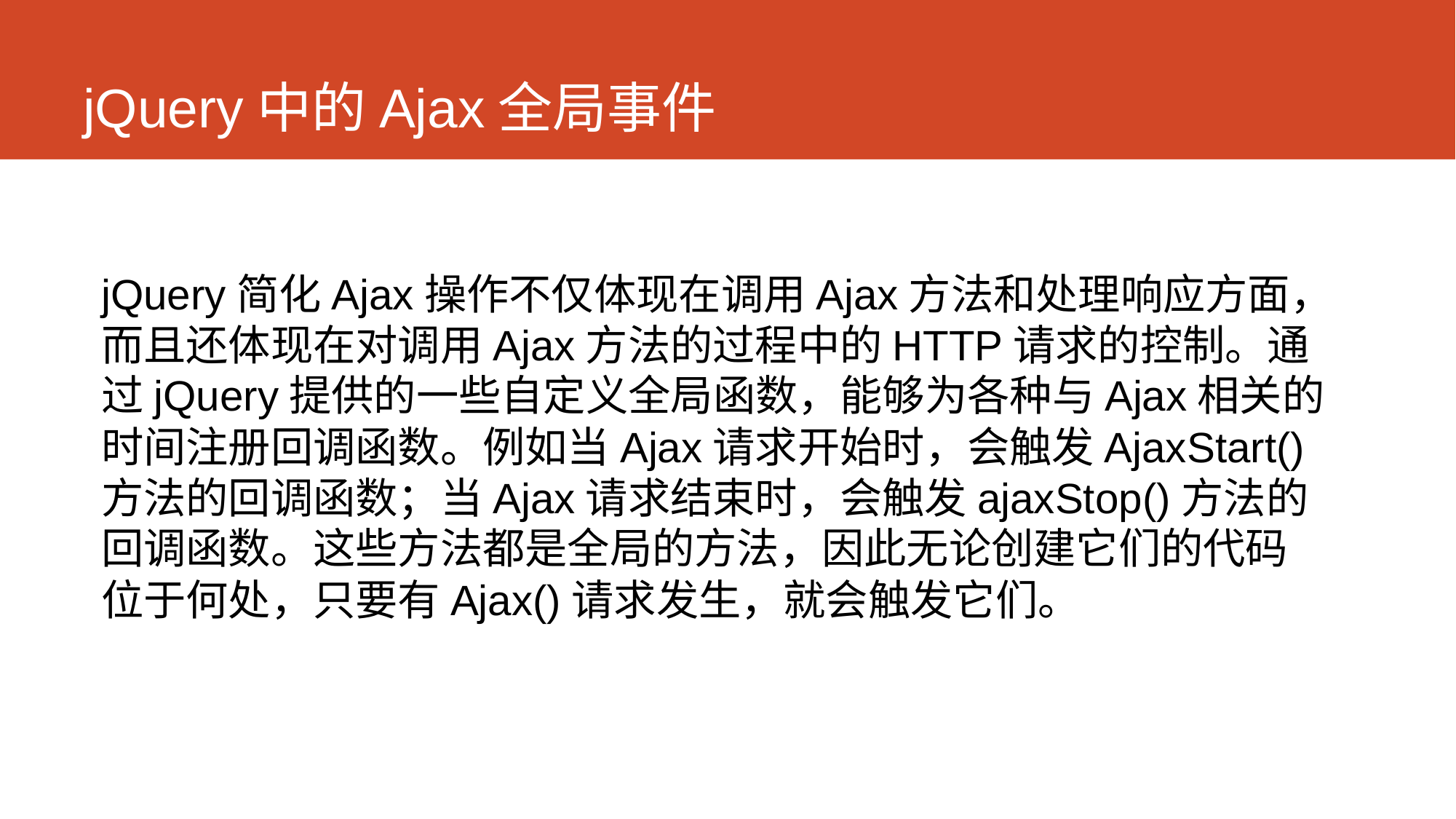

# jQuery中的Ajax全局事件
jQuery简化Ajax操作不仅体现在调用Ajax方法和处理响应方面，而且还体现在对调用Ajax方法的过程中的HTTP请求的控制。通过jQuery提供的一些自定义全局函数，能够为各种与Ajax相关的时间注册回调函数。例如当Ajax请求开始时，会触发AjaxStart()方法的回调函数；当Ajax请求结束时，会触发ajaxStop()方法的回调函数。这些方法都是全局的方法，因此无论创建它们的代码位于何处，只要有Ajax()请求发生，就会触发它们。